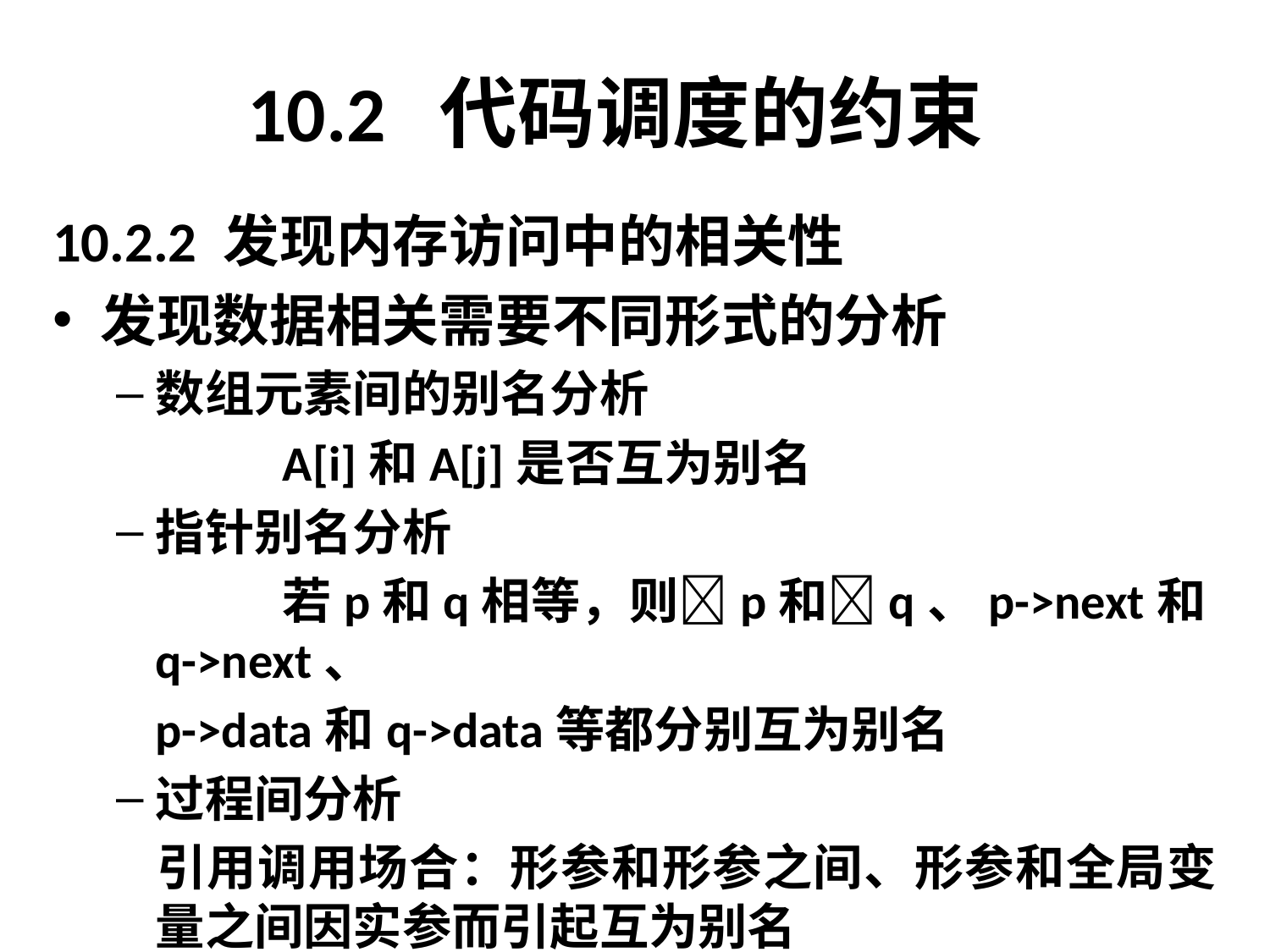

# 10.2  代码调度的约束
10.2.2 发现内存访问中的相关性
发现数据相关需要不同形式的分析
数组元素间的别名分析
		A[i]和A[j]是否互为别名
指针别名分析
		若p和q相等，则∗p和∗q、p->next和q->next、
	p->data和q->data等都分别互为别名
过程间分析
	引用调用场合：形参和形参之间、形参和全局变量之间因实参而引起互为别名